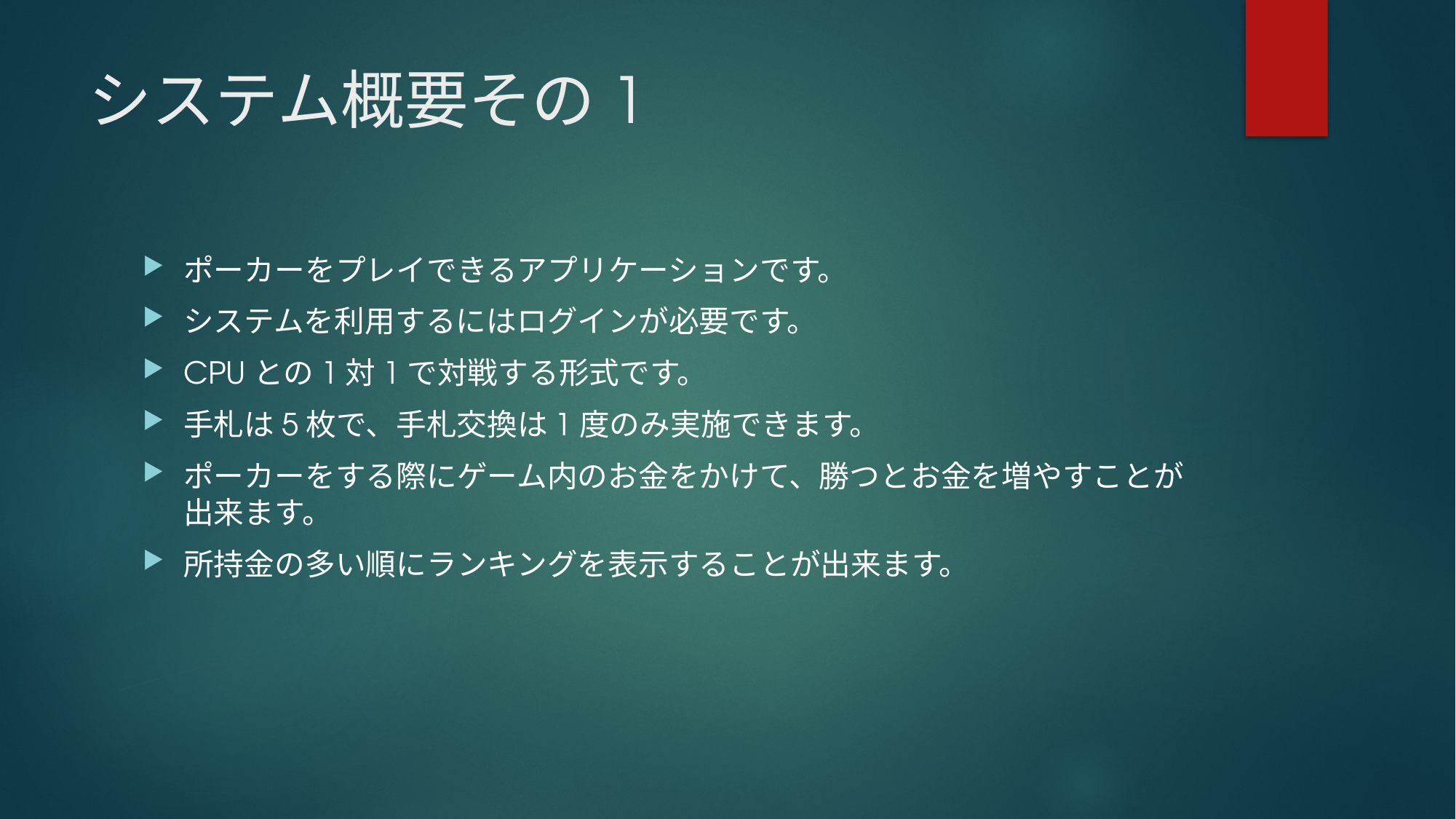

# システム概要その1
ポーカーをプレイできるアプリケーションです。
システムを利用するにはログインが必要です。
CPUとの1対1で対戦する形式です。
手札は5枚で、手札交換は1度のみ実施できます。
ポーカーをする際にゲーム内のお金をかけて、勝つとお金を増やすことが出来ます。
所持金の多い順にランキングを表示することが出来ます。